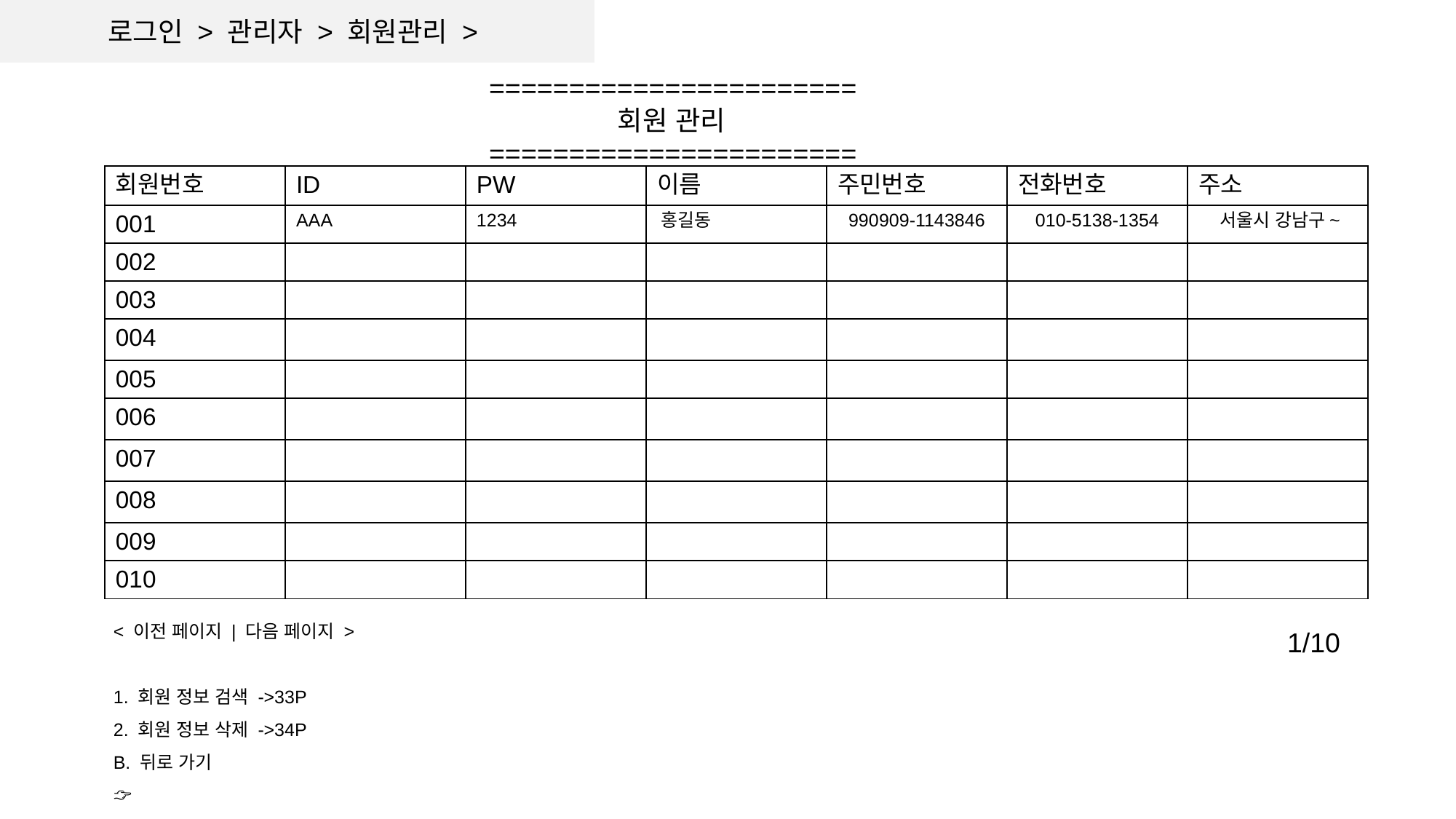

로그인 > 관리자 > 회원관리 >
=======================
                회원 관리
=======================

| 회원번호 | ID​​ | PW​​ | 이름​​ | 주민번호​​ | 전화번호​​ | 주소​​ |
| --- | --- | --- | --- | --- | --- | --- |
| 001 | ​AAA | ​1234 | ​홍길동 | ​990909-1143846 | ​010-5138-1354 | ​서울시 강남구~ |
| 002 | ​ | ​ | ​ | ​ | ​ | ​ |
| 003 | ​ | ​ | ​ | ​ | ​ | ​ |
| 004 |  | ​ | ​ | ​ | ​ | ​ |
| 005 | ​ | ​ | ​ | ​ | ​ | ​ |
| 006 |  |  |  |  |  |  |
| 007 |  |  |  |  |  |  |
| 008 |  |  |  |  |  |  |
| 009 | ​ | ​ | ​ | ​ | ​ | ​ |
| 010 | ​ | ​ | ​ | ​ | ​ | ​ |
< 이전 페이지 | 다음 페이지 >

1. 회원 정보 검색 ->33P
2. 회원 정보 삭제 ->34P
B. 뒤로 가기
👉
1/10